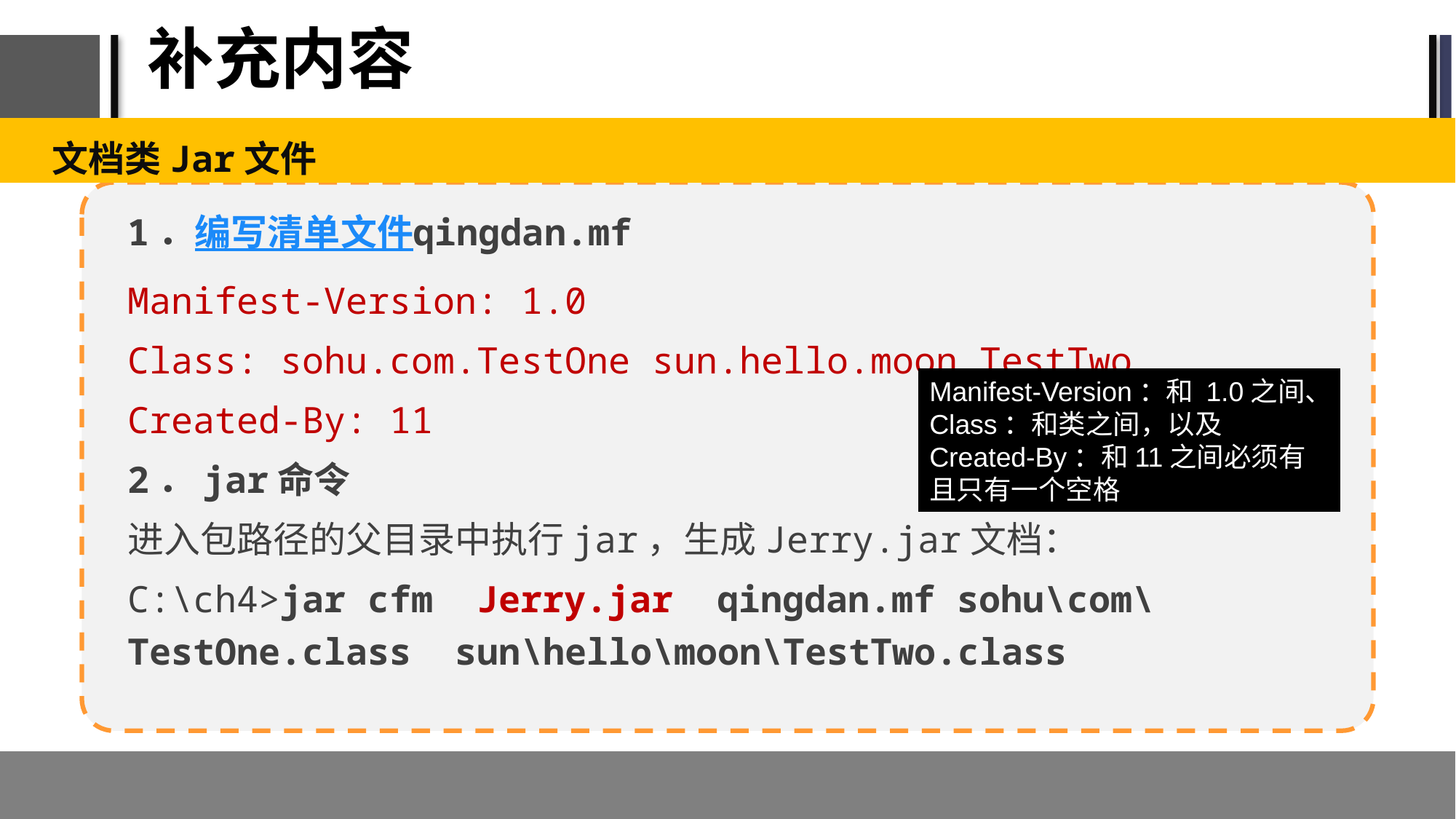

# 补充内容

文档类Jar文件

1．编写清单文件qingdan.mf
Manifest-Version: 1.0
Class: sohu.com.TestOne sun.hello.moon.TestTwo
Created-By: 11
2．jar命令
进入包路径的父目录中执行jar，生成Jerry.jar文档：
C:\ch4>jar cfm  Jerry.jar  qingdan.mf sohu\com\TestOne.class  sun\hello\moon\TestTwo.class

Manifest-Version：和 1.0之间、Class：和类之间，以及Created-By：和11之间必须有且只有一个空格